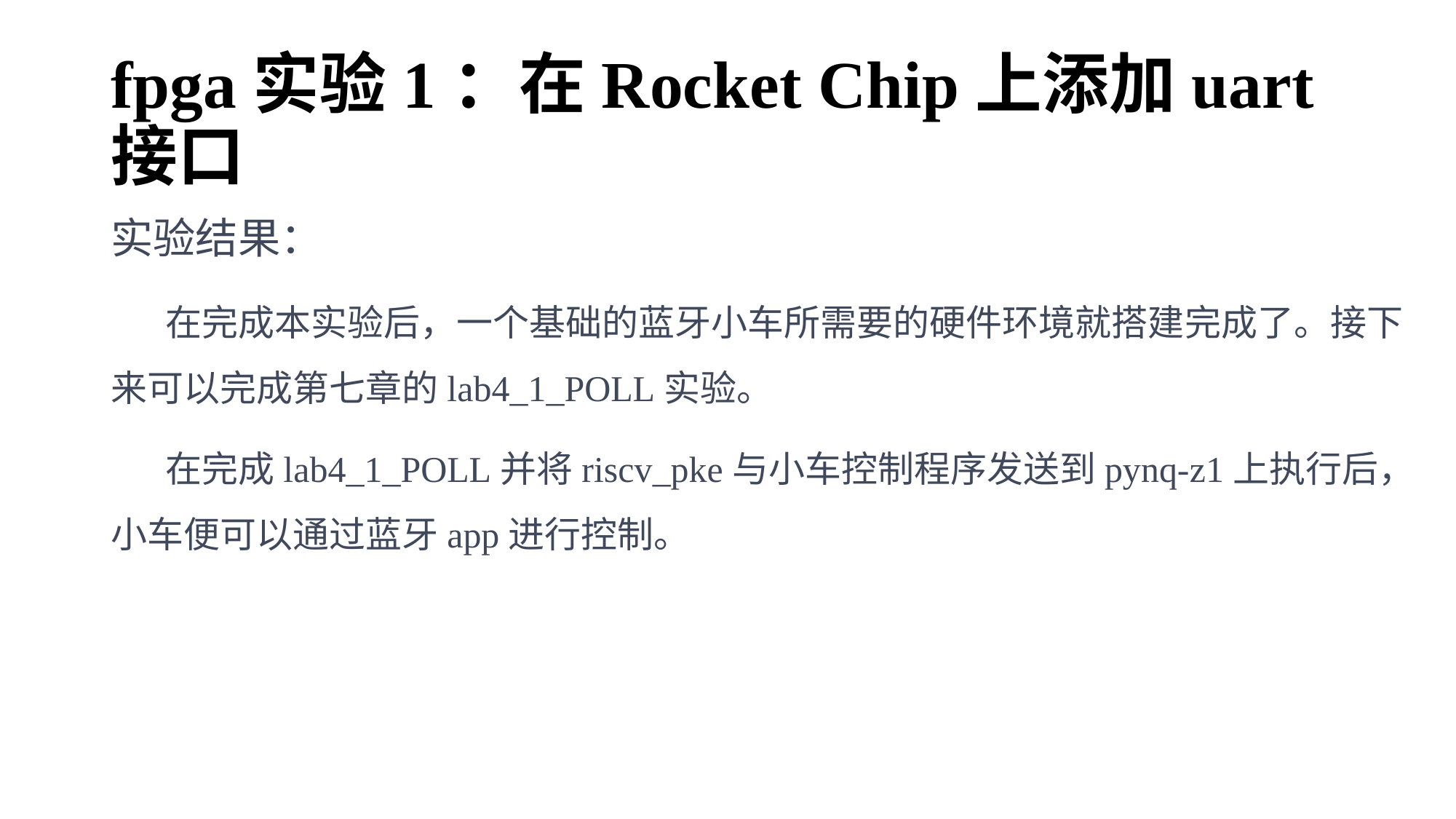

# fpga实验1：在Rocket Chip上添加uart接口
实验结果：
在完成本实验后，一个基础的蓝牙小车所需要的硬件环境就搭建完成了。接下来可以完成第七章的lab4_1_POLL实验。
在完成lab4_1_POLL并将riscv_pke与小车控制程序发送到pynq-z1上执行后，小车便可以通过蓝牙app进行控制。